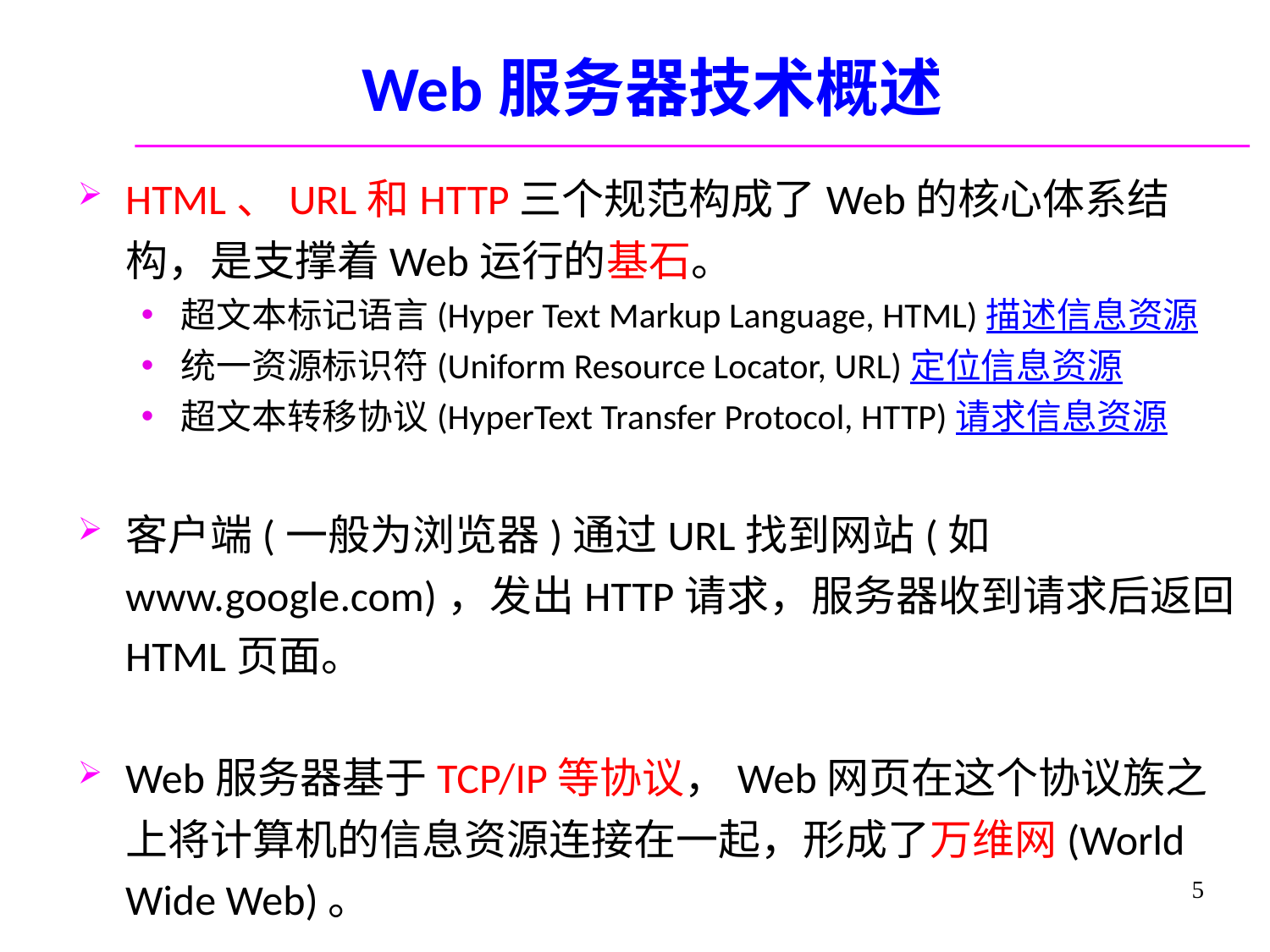

# Web服务器技术概述
HTML、URL和HTTP三个规范构成了Web的核心体系结构，是支撑着Web运行的基石。
超文本标记语言(Hyper Text Markup Language, HTML)描述信息资源
统一资源标识符(Uniform Resource Locator, URL)定位信息资源
超文本转移协议(HyperText Transfer Protocol, HTTP)请求信息资源

客户端(一般为浏览器)通过URL找到网站(如 www.google.com)，发出HTTP请求，服务器收到请求后返回HTML页面。

Web服务器基于TCP/IP等协议，Web网页在这个协议族之上将计算机的信息资源连接在一起，形成了万维网(World Wide Web)。

5